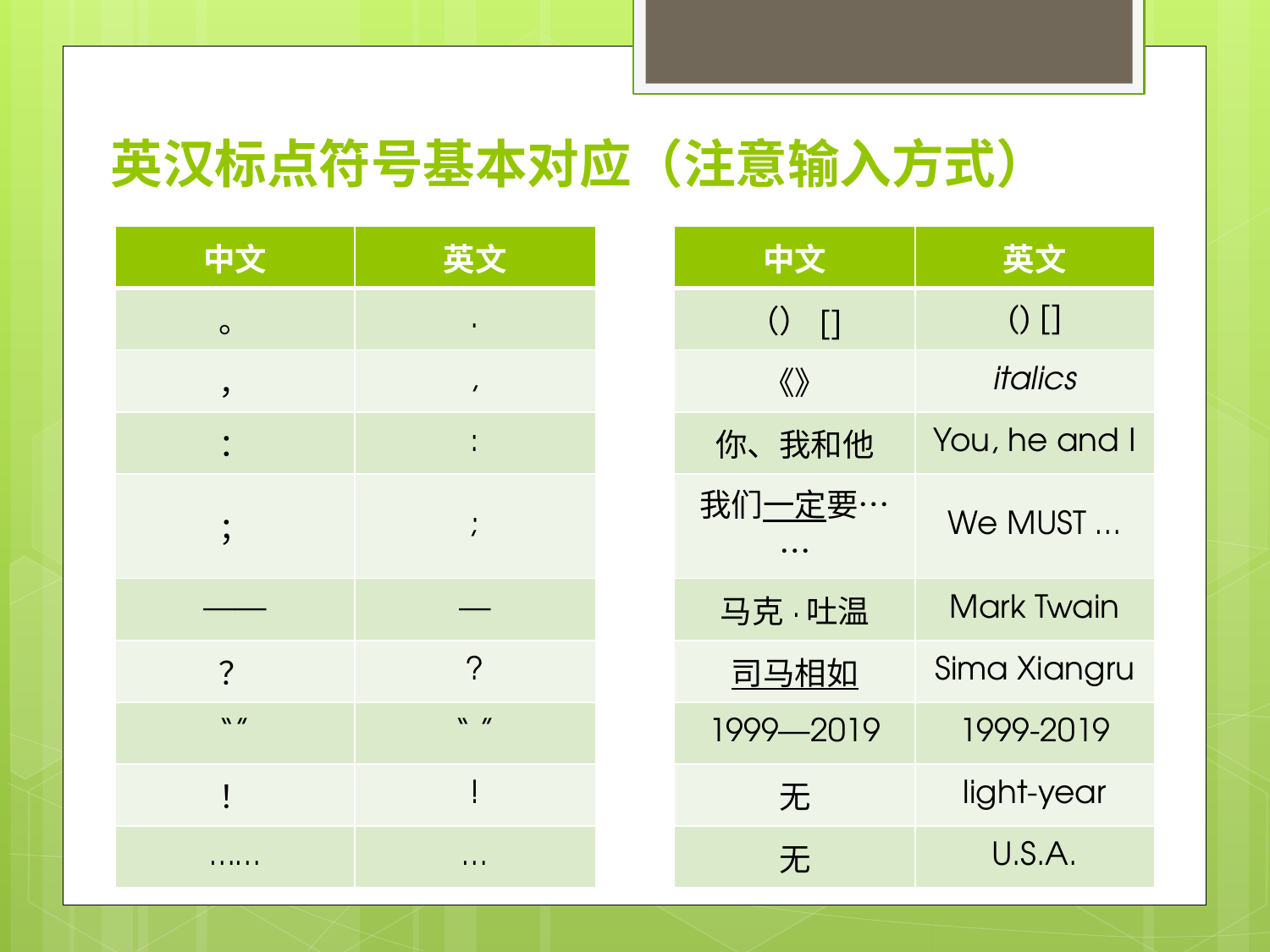

英汉标点符号基本对应（注意输入方式）
| 中文 | 英文 |  | 中文 | 英文 |
| --- | --- | --- | --- | --- |
| 。 | . |  | （）[] | () [] |
| ， | , |  | 《》 | italics |
| ： | : |  | 你、我和他 | You, he and I |
| ； | ; |  | 我们一定要…… | We MUST … |
| —— | — |  | 马克·吐温 | Mark Twain |
| ？ | ? |  | 司马相如 | Sima Xiangru |
| “” | “ ” |  | 1999—2019 | 1999-2019 |
| ！ | ! |  | 无 | light-year |
| …… | … |  | 无 | U.S.A. |